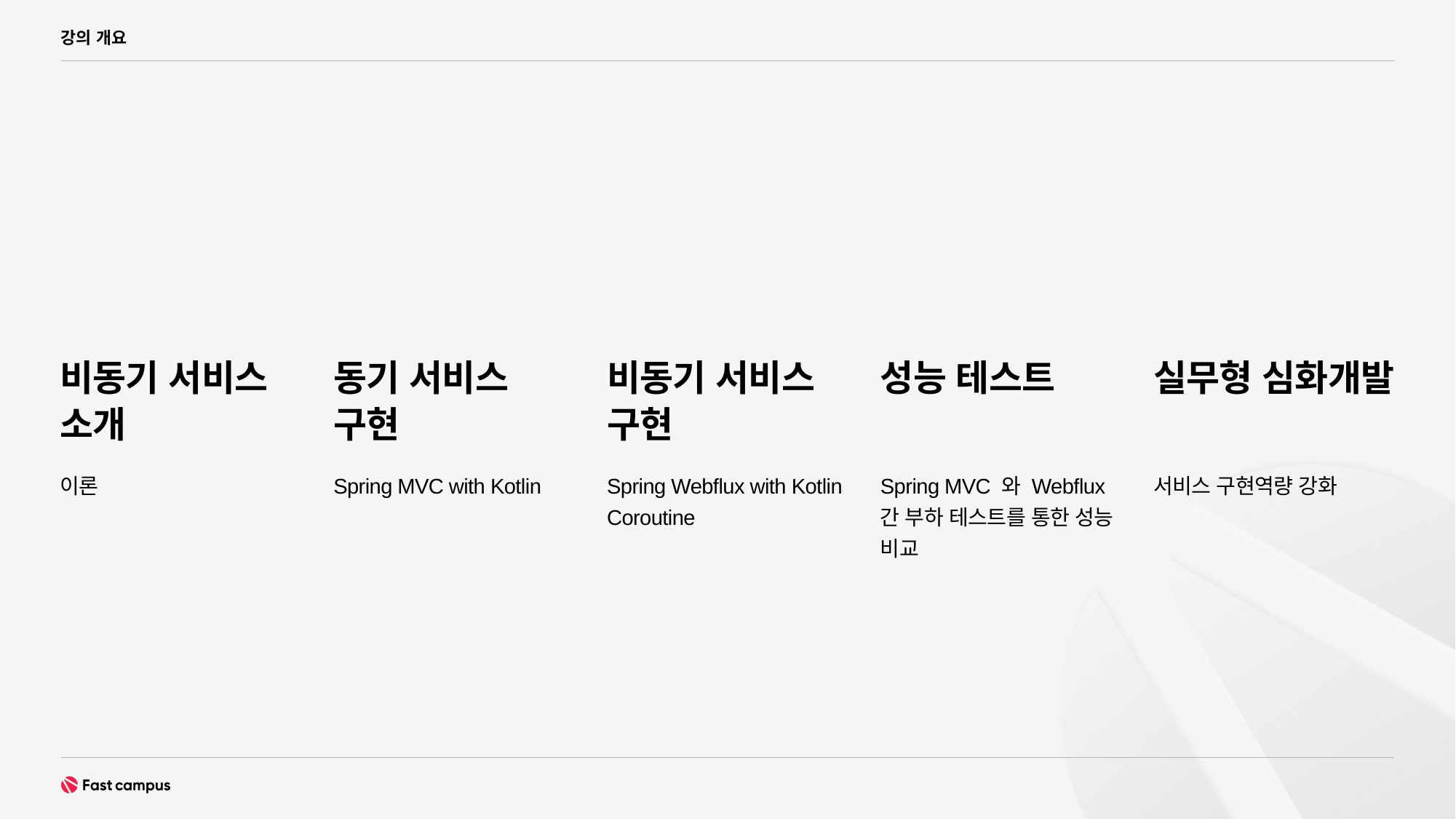

강의 개요

비동기 서비스 소개
동기 서비스 구현
비동기 서비스 구현
성능 테스트
실무형 심화개발
이론
Spring MVC with Kotlin
Spring Webflux with Kotlin Coroutine
Spring MVC 와 Webflux 간 부하 테스트를 통한 성능 비교
서비스 구현역량 강화